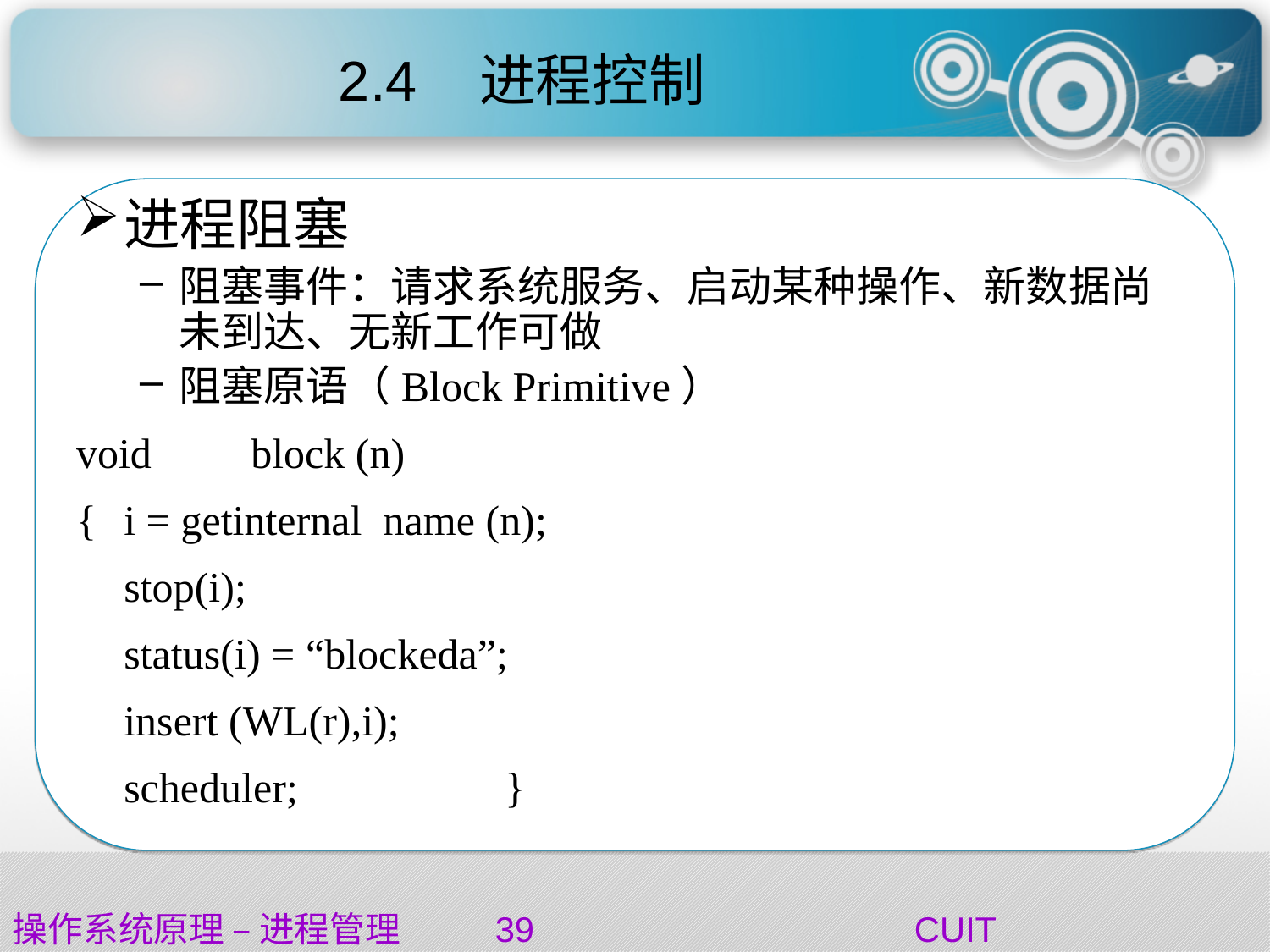

# 2.4	 进程控制
进程阻塞
阻塞事件：请求系统服务、启动某种操作、新数据尚未到达、无新工作可做
阻塞原语（Block Primitive）
void 	block (n)
{	i = getinternal  name (n);
	stop(i);
	status(i) = “blockeda”;
	insert (WL(r),i);
	scheduler;		}